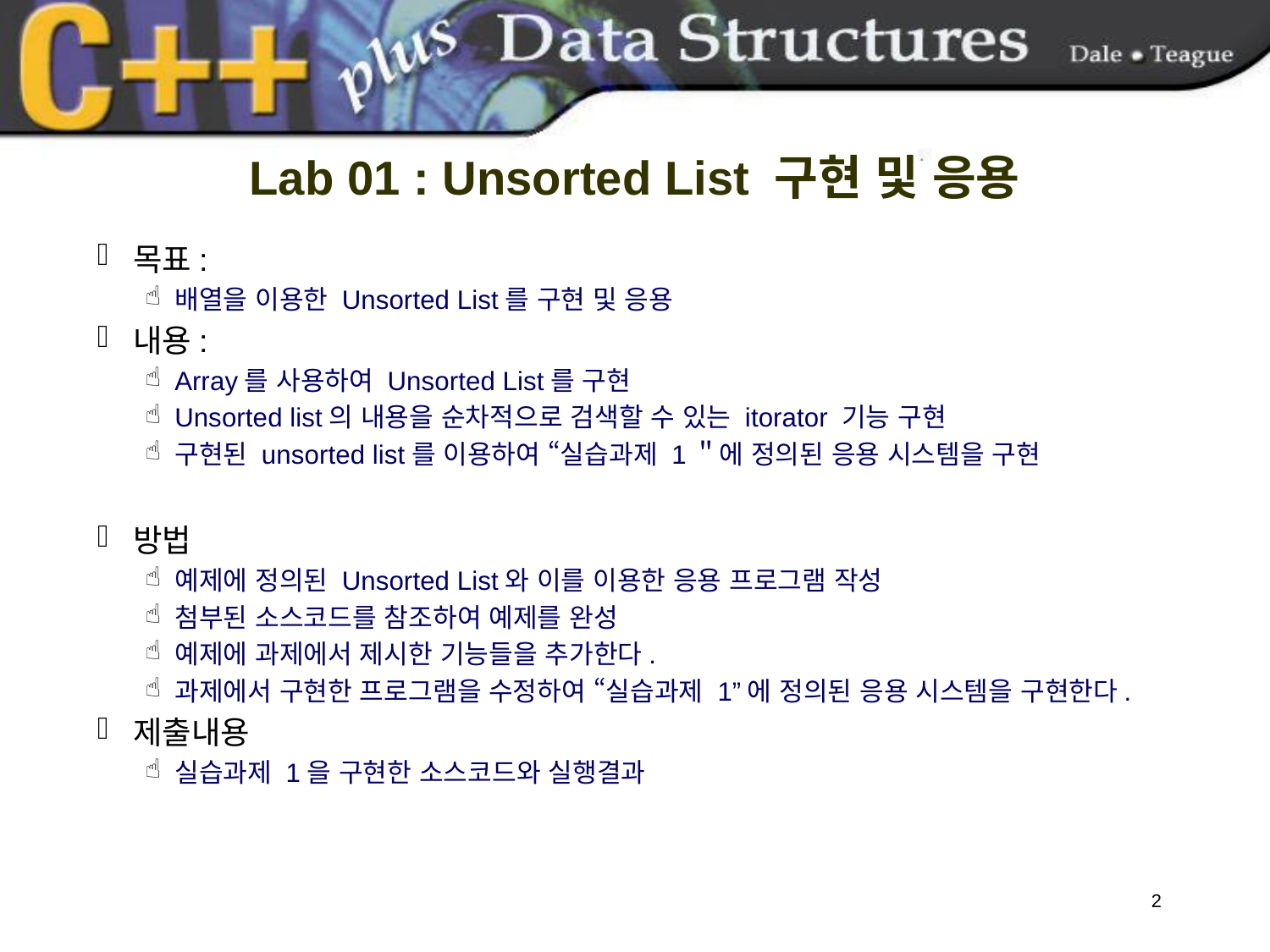

# Lab 01 : Unsorted List 구현 및 응용
목표:
배열을 이용한 Unsorted List를 구현 및 응용
내용:
Array를 사용하여 Unsorted List를 구현
Unsorted list의 내용을 순차적으로 검색할 수 있는 itorator 기능 구현
구현된 unsorted list를 이용하여 “실습과제 1＂에 정의된 응용 시스템을 구현

방법
예제에 정의된 Unsorted List와 이를 이용한 응용 프로그램 작성
첨부된 소스코드를 참조하여 예제를 완성
예제에 과제에서 제시한 기능들을 추가한다.
과제에서 구현한 프로그램을 수정하여 “실습과제 1”에 정의된 응용 시스템을 구현한다.
제출내용
실습과제 1을 구현한 소스코드와 실행결과